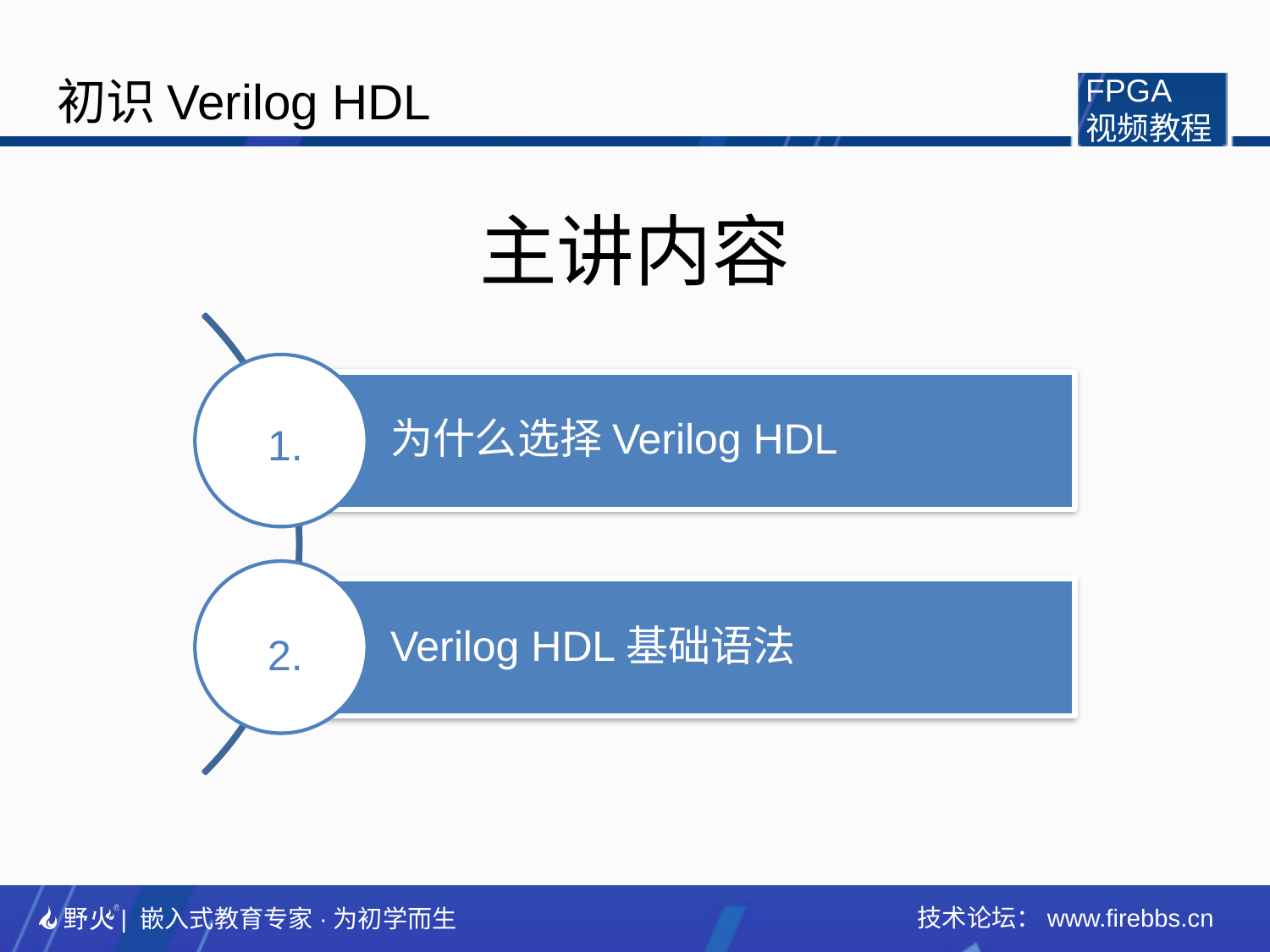

初识Verilog HDL
FPGA
视频教程
主讲内容
为什么选择Verilog HDL
Verilog HDL基础语法
1.
2.